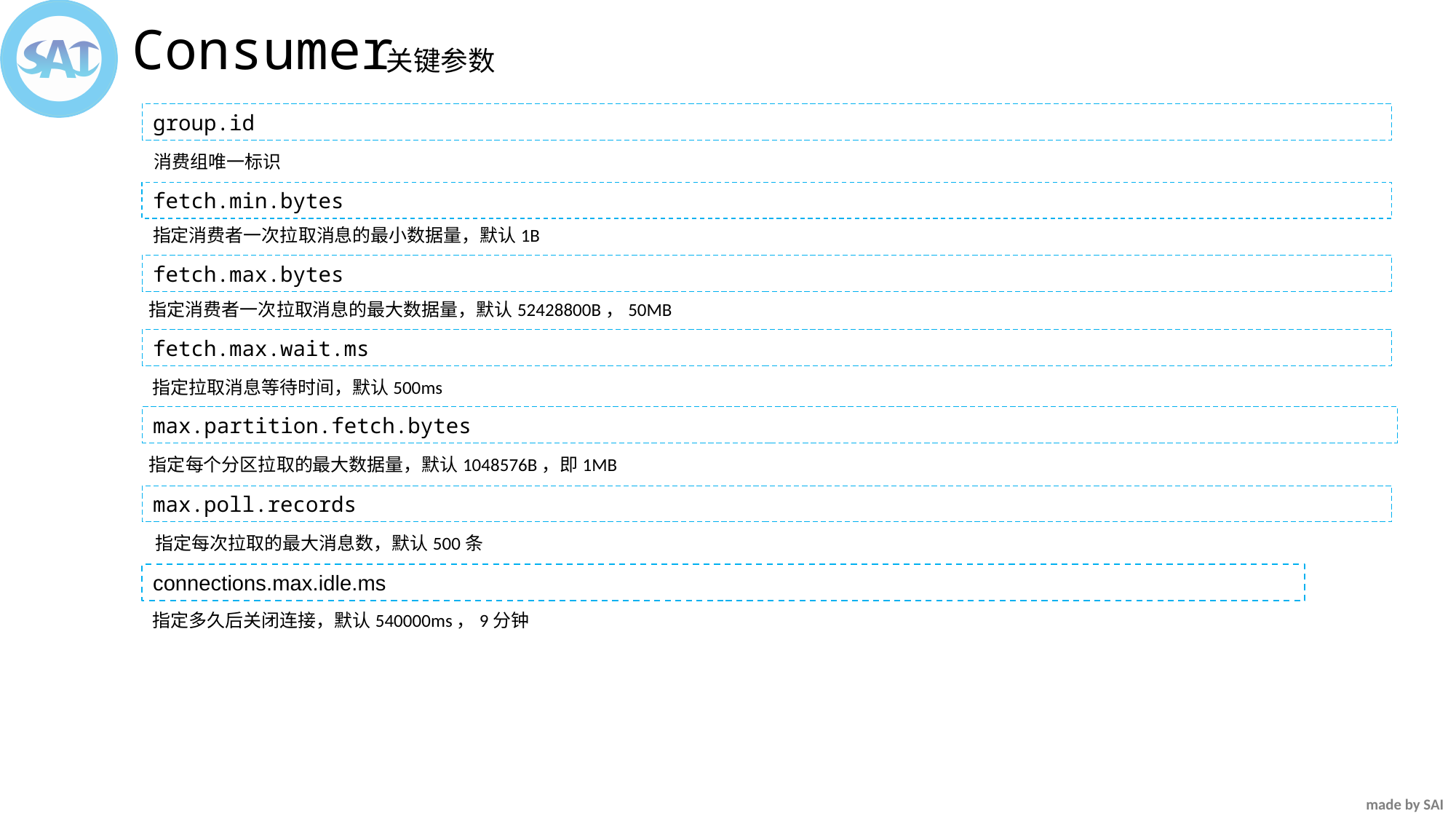

Consumer
关键参数
group.id
消费组唯一标识
fetch.min.bytes
指定消费者一次拉取消息的最小数据量，默认1B
fetch.max.bytes
指定消费者一次拉取消息的最大数据量，默认52428800B，50MB
fetch.max.wait.ms
指定拉取消息等待时间，默认500ms
max.partition.fetch.bytes
指定每个分区拉取的最大数据量，默认1048576B，即1MB
max.poll.records
指定每次拉取的最大消息数，默认500条
connections.max.idle.ms
指定多久后关闭连接，默认540000ms，9分钟
reconnect.backoff.ms
socket.connection.setup.timeout.max.ms